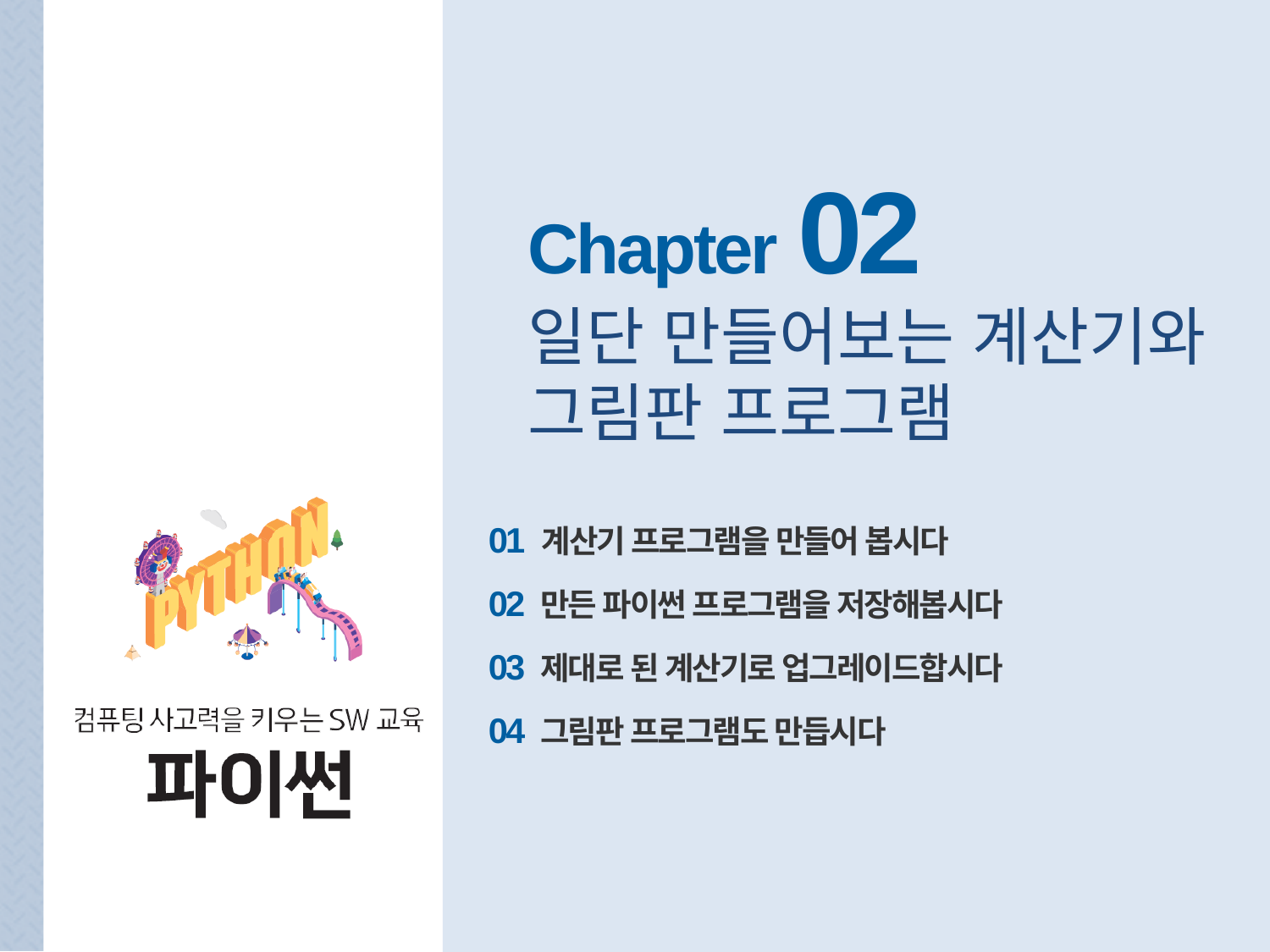

Chapter 02
일단 만들어보는 계산기와
그림판 프로그램
01 계산기 프로그램을 만들어 봅시다
02 만든 파이썬 프로그램을 저장해봅시다
03 제대로 된 계산기로 업그레이드합시다
04 그림판 프로그램도 만듭시다